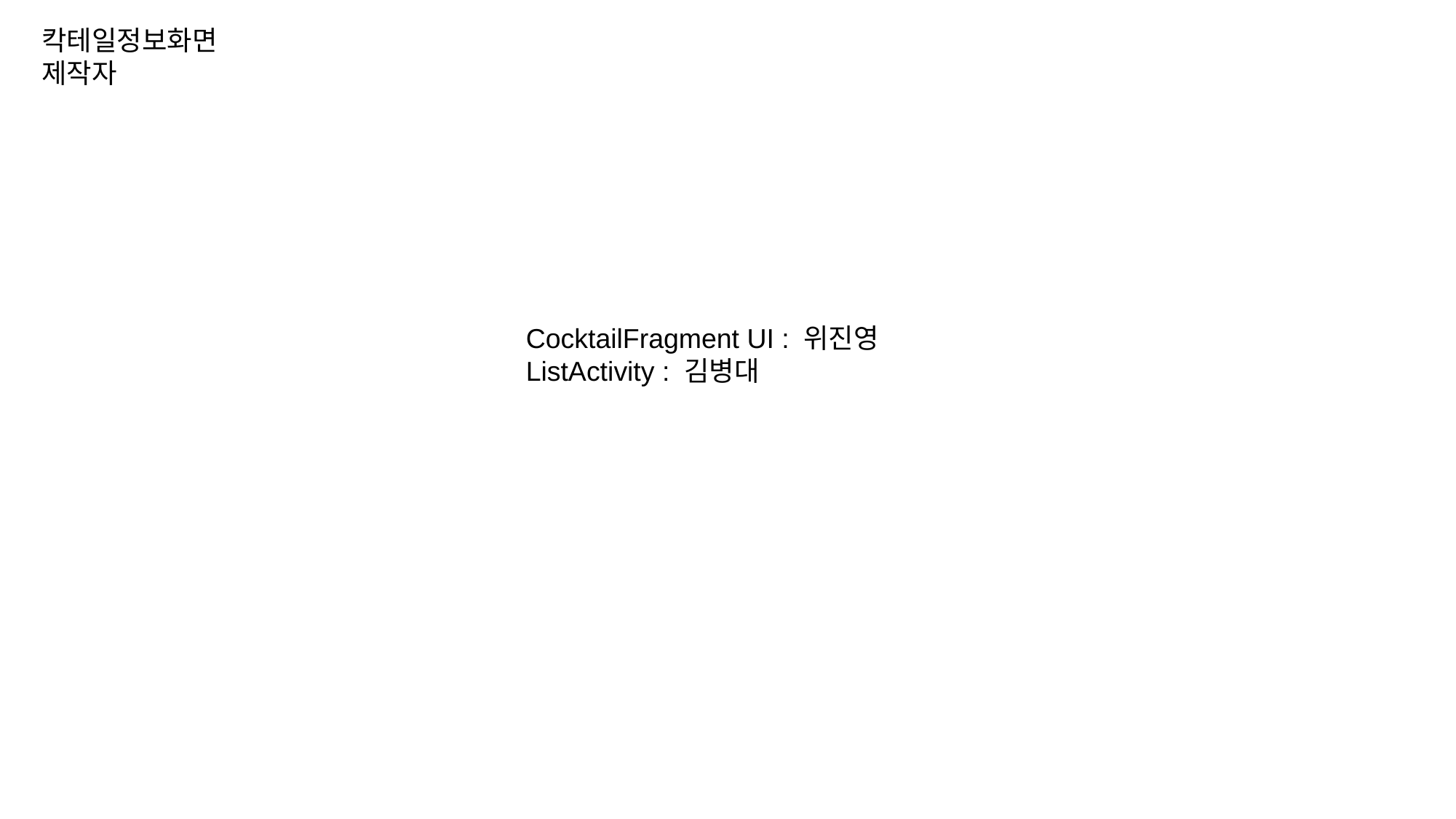

칵테일정보화면
제작자
CocktailFragment UI : 위진영
ListActivity : 김병대